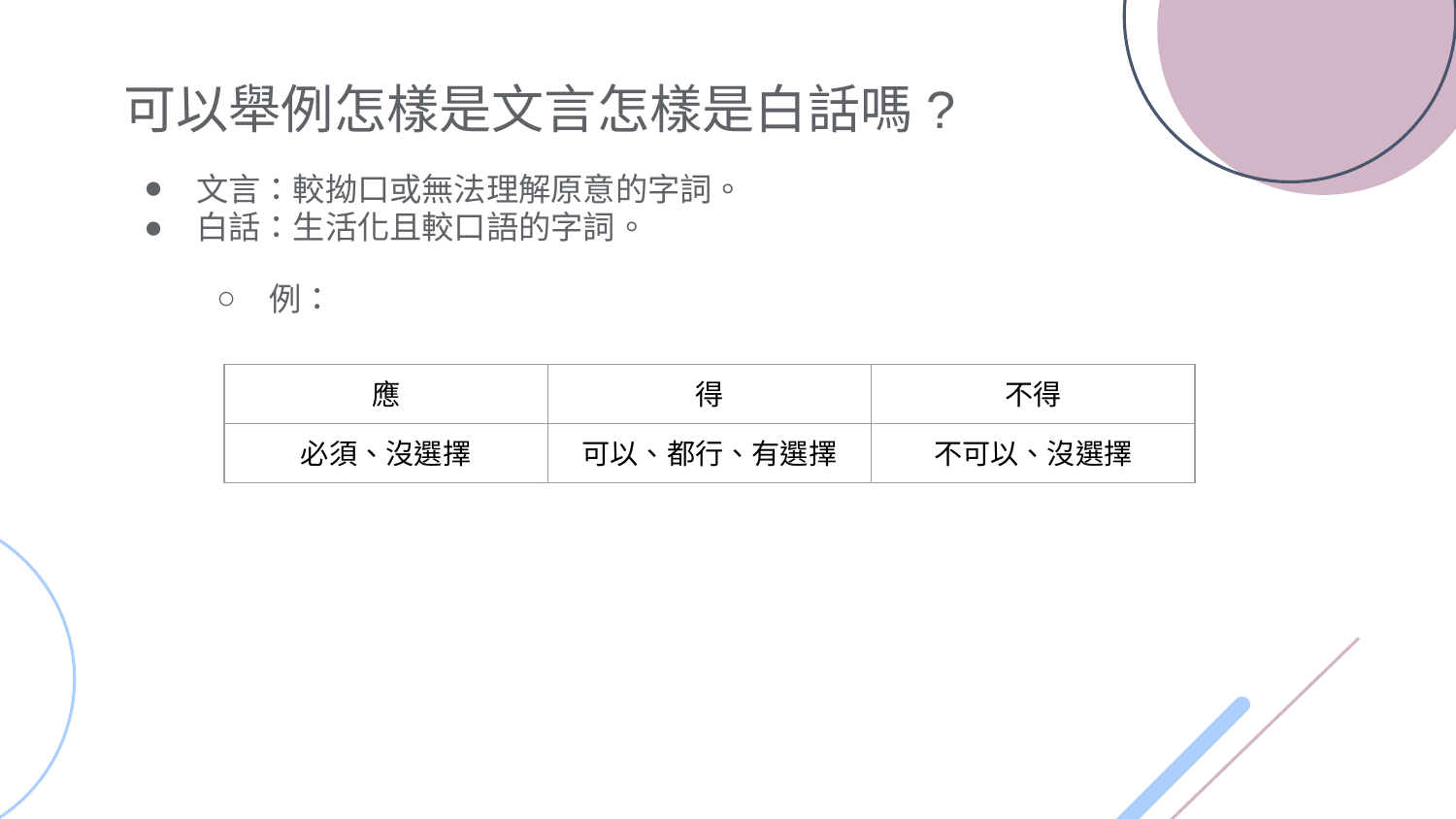

# 可以舉例怎樣是文言怎樣是白話嗎?
文言：較拗口或無法理解原意的字詞。
白話：生活化且較口語的字詞。
例：
| 應 | 得 | 不得 |
| --- | --- | --- |
| 必須、沒選擇 | 可以、都行、有選擇 | 不可以、沒選擇 |